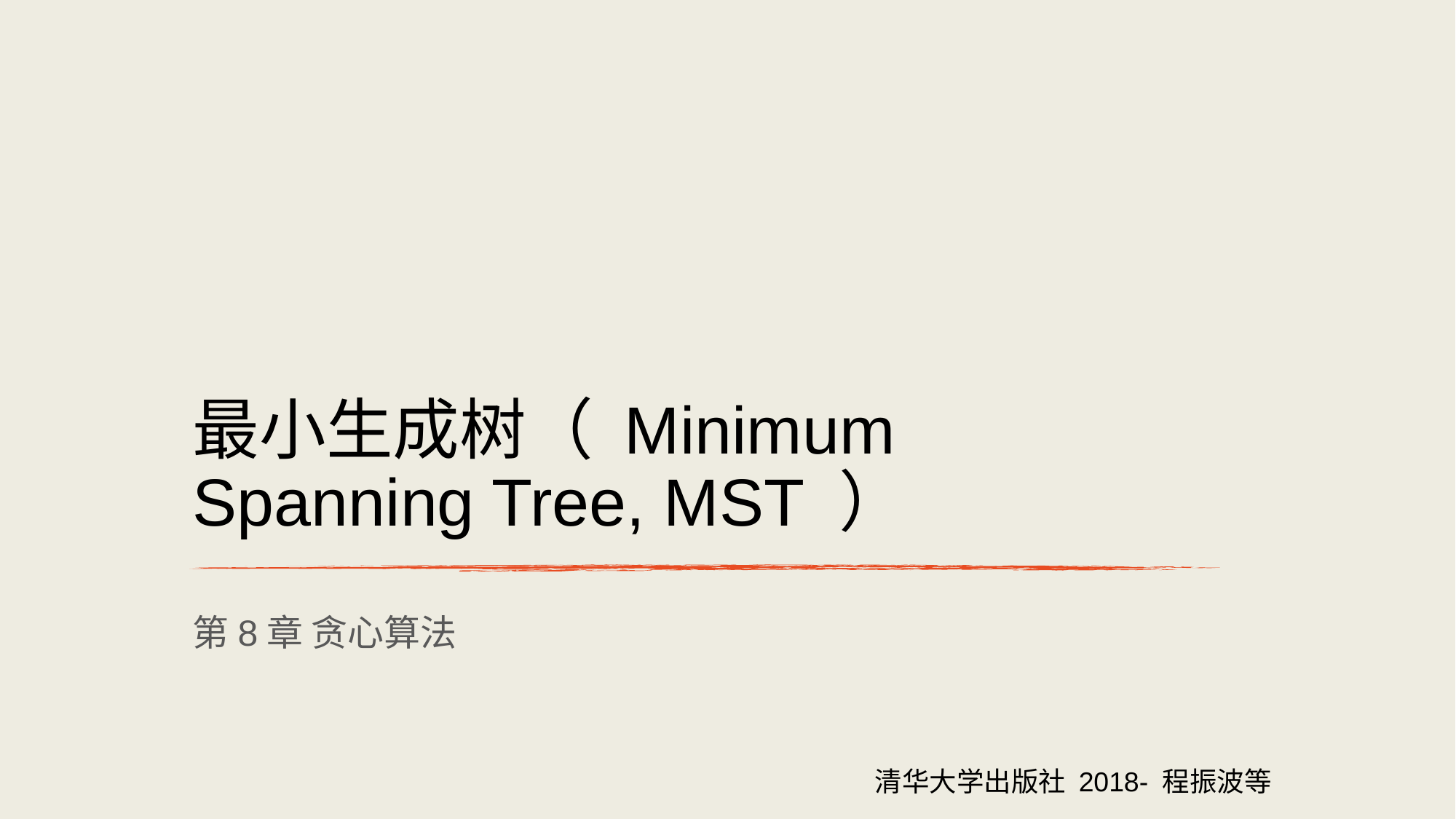

# 最小生成树（ Minimum Spanning Tree, MST ）
第8章 贪心算法